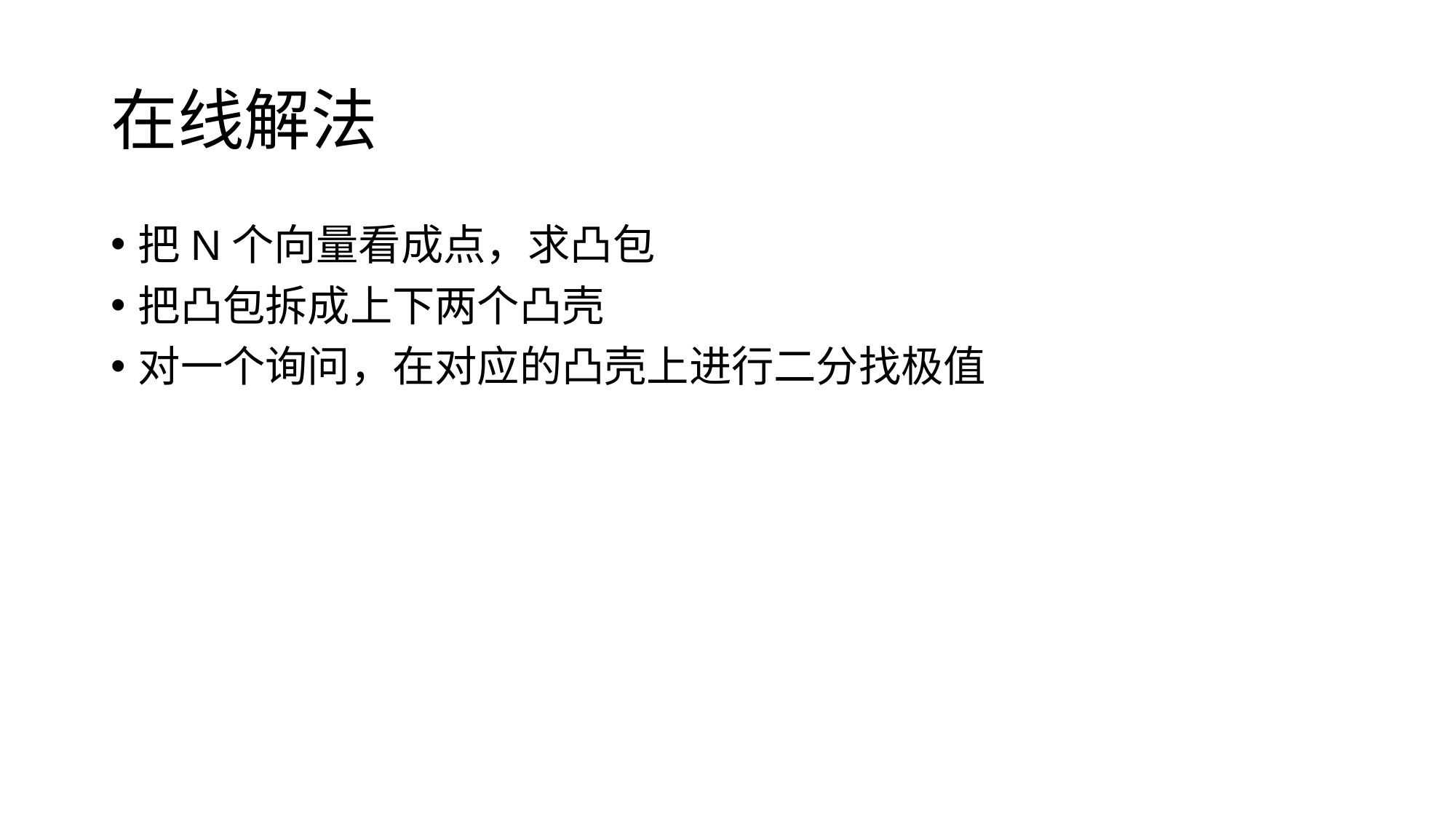

# 在线解法
把N个向量看成点，求凸包
把凸包拆成上下两个凸壳
对一个询问，在对应的凸壳上进行二分找极值